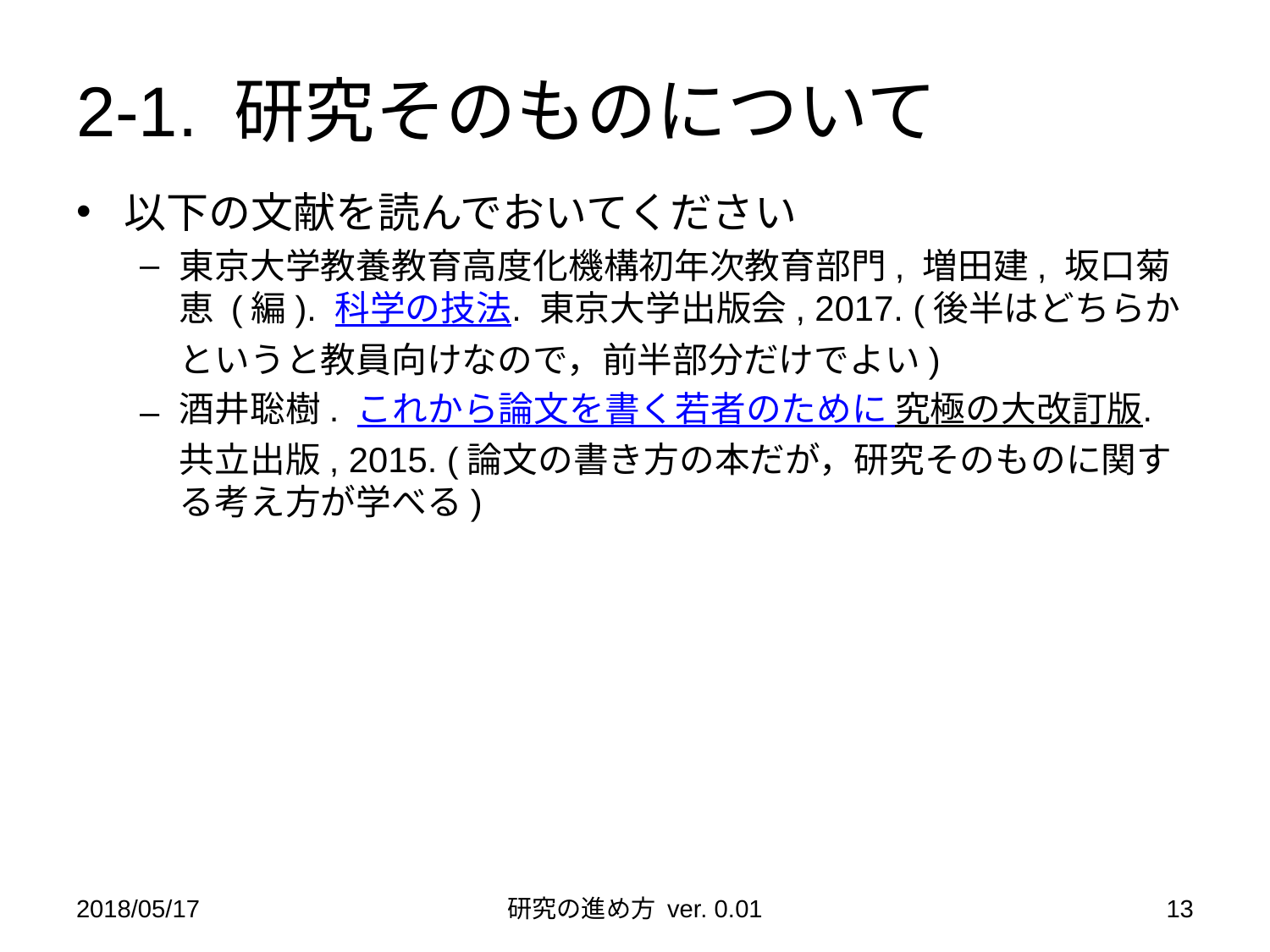

# 2-1. 研究そのものについて
以下の文献を読んでおいてください
東京大学教養教育高度化機構初年次教育部門, 増田建, 坂口菊恵 (編). 科学の技法. 東京大学出版会, 2017. (後半はどちらかというと教員向けなので，前半部分だけでよい)
酒井聡樹. これから論文を書く若者のために 究極の大改訂版. 共立出版, 2015. (論文の書き方の本だが，研究そのものに関する考え方が学べる)
2018/05/17
研究の進め方 ver. 0.01
13